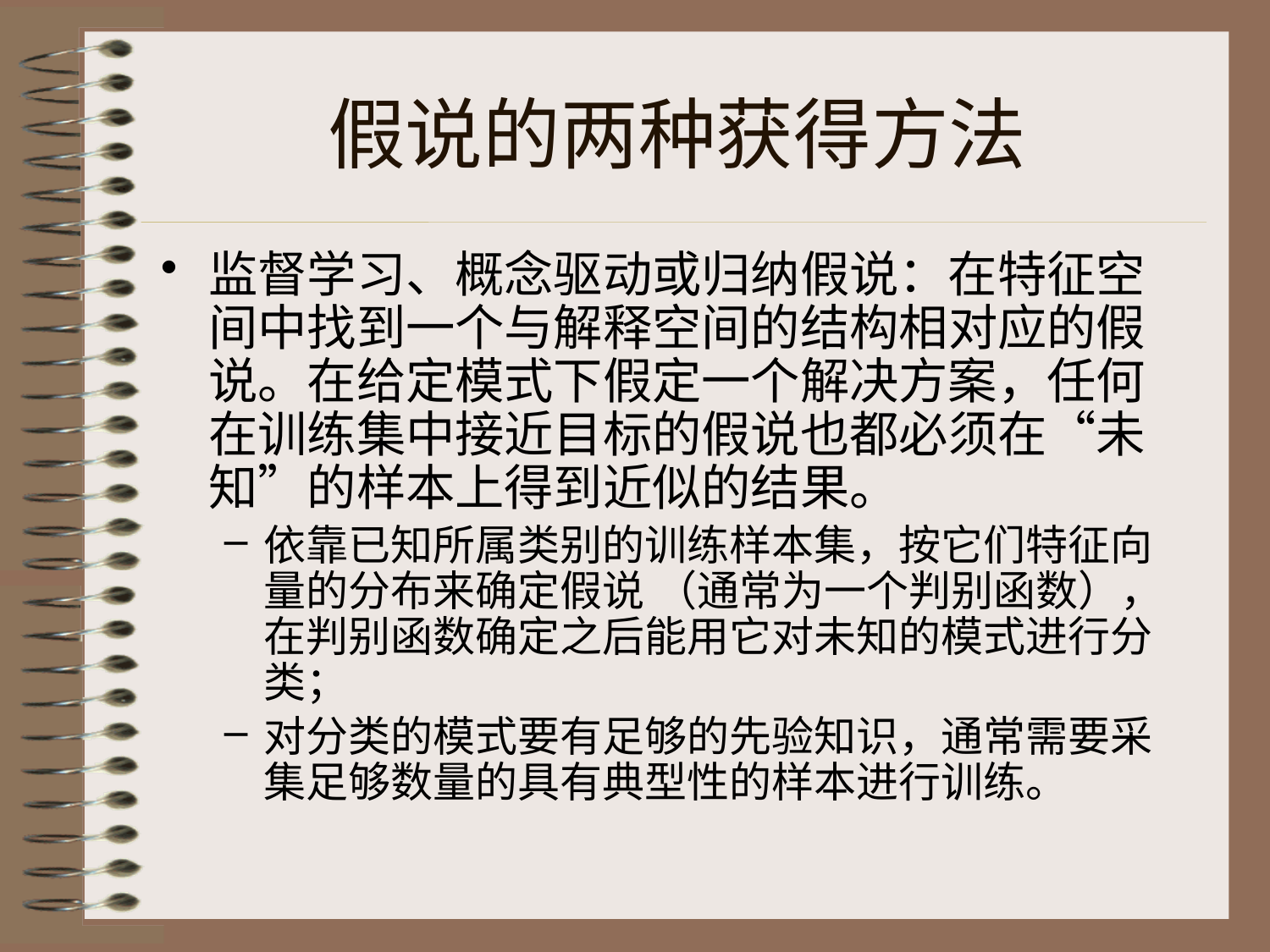

# 假说的两种获得方法
监督学习、概念驱动或归纳假说：在特征空间中找到一个与解释空间的结构相对应的假说。在给定模式下假定一个解决方案，任何在训练集中接近目标的假说也都必须在“未知”的样本上得到近似的结果。
依靠已知所属类别的训练样本集，按它们特征向量的分布来确定假说 （通常为一个判别函数），在判别函数确定之后能用它对未知的模式进行分类；
对分类的模式要有足够的先验知识，通常需要采集足够数量的具有典型性的样本进行训练。